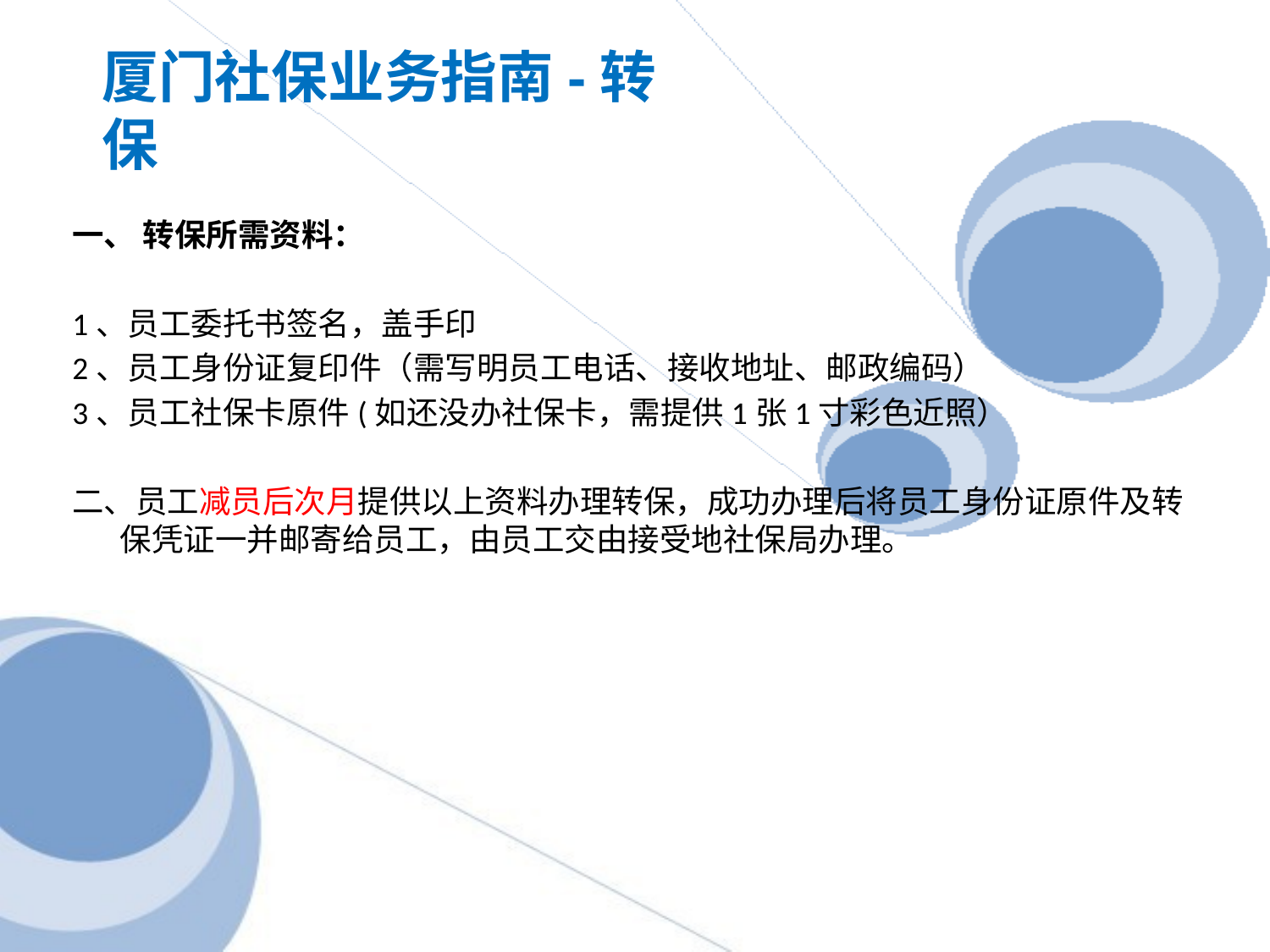

# 厦门社保业务指南-转保
一、 转保所需资料：

1、员工委托书签名，盖手印
2、员工身份证复印件（需写明员工电话、接收地址、邮政编码）
3、员工社保卡原件(如还没办社保卡，需提供1张1寸彩色近照）

二、员工减员后次月提供以上资料办理转保，成功办理后将员工身份证原件及转保凭证一并邮寄给员工，由员工交由接受地社保局办理。